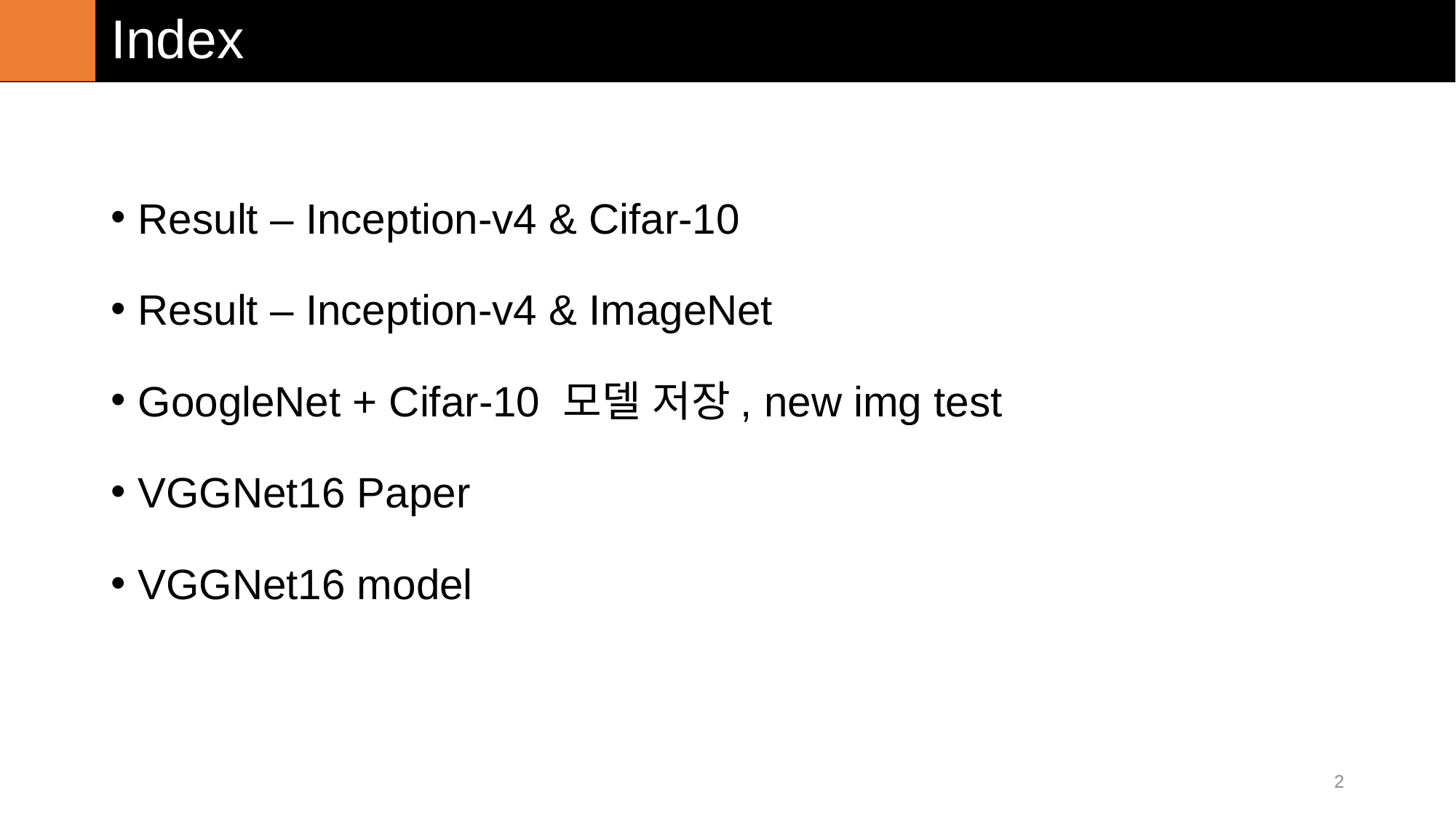

# Index
Result – Inception-v4 & Cifar-10
Result – Inception-v4 & ImageNet
GoogleNet + Cifar-10 모델 저장, new img test
VGGNet16 Paper
VGGNet16 model
2